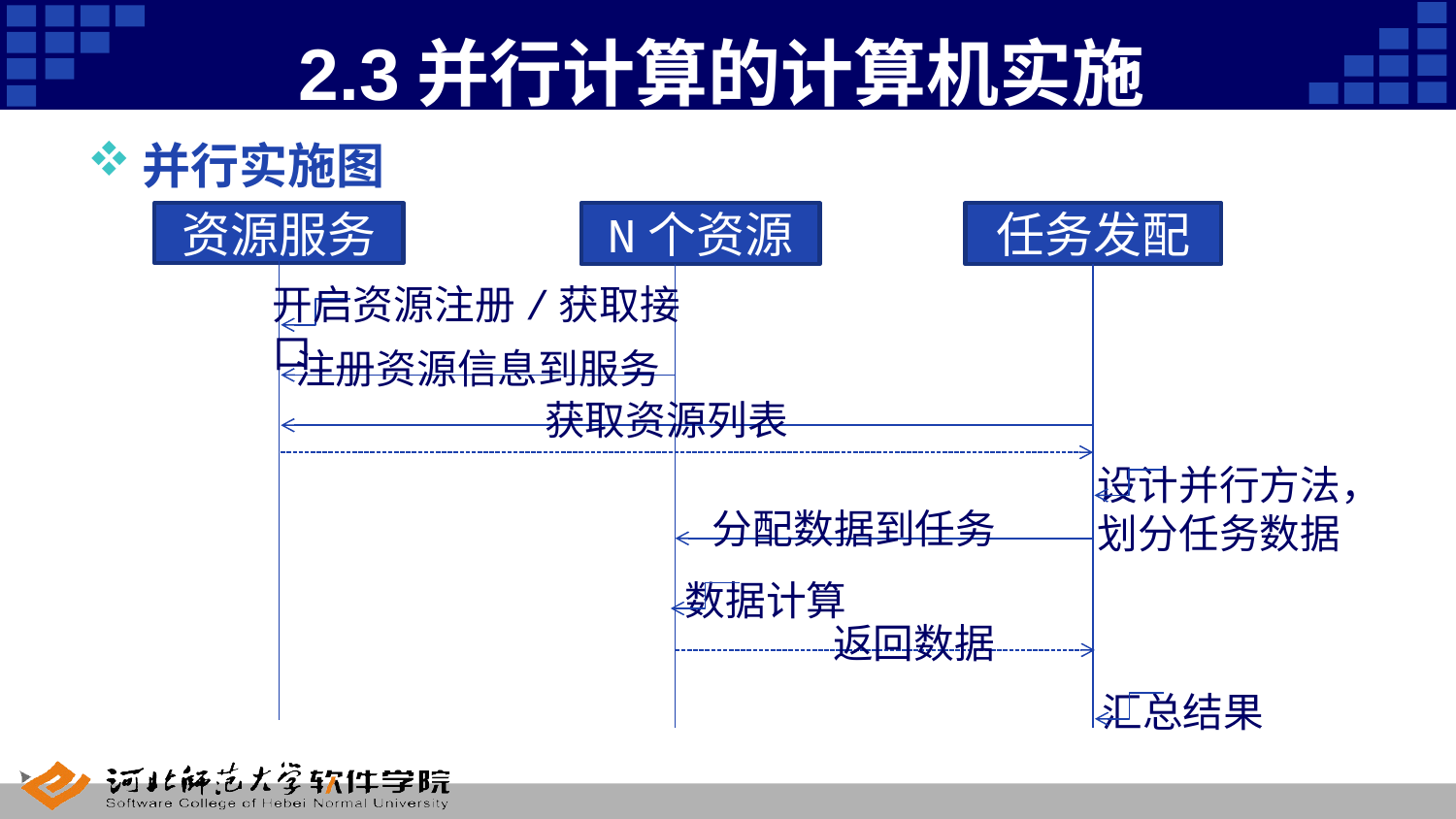

# 2.3并行计算的计算机实施
并行实施图
资源服务
N个资源
任务发配
开启资源注册/获取接口
注册资源信息到服务
获取资源列表
设计并行方法，划分任务数据
分配数据到任务
数据计算
返回数据
汇总结果